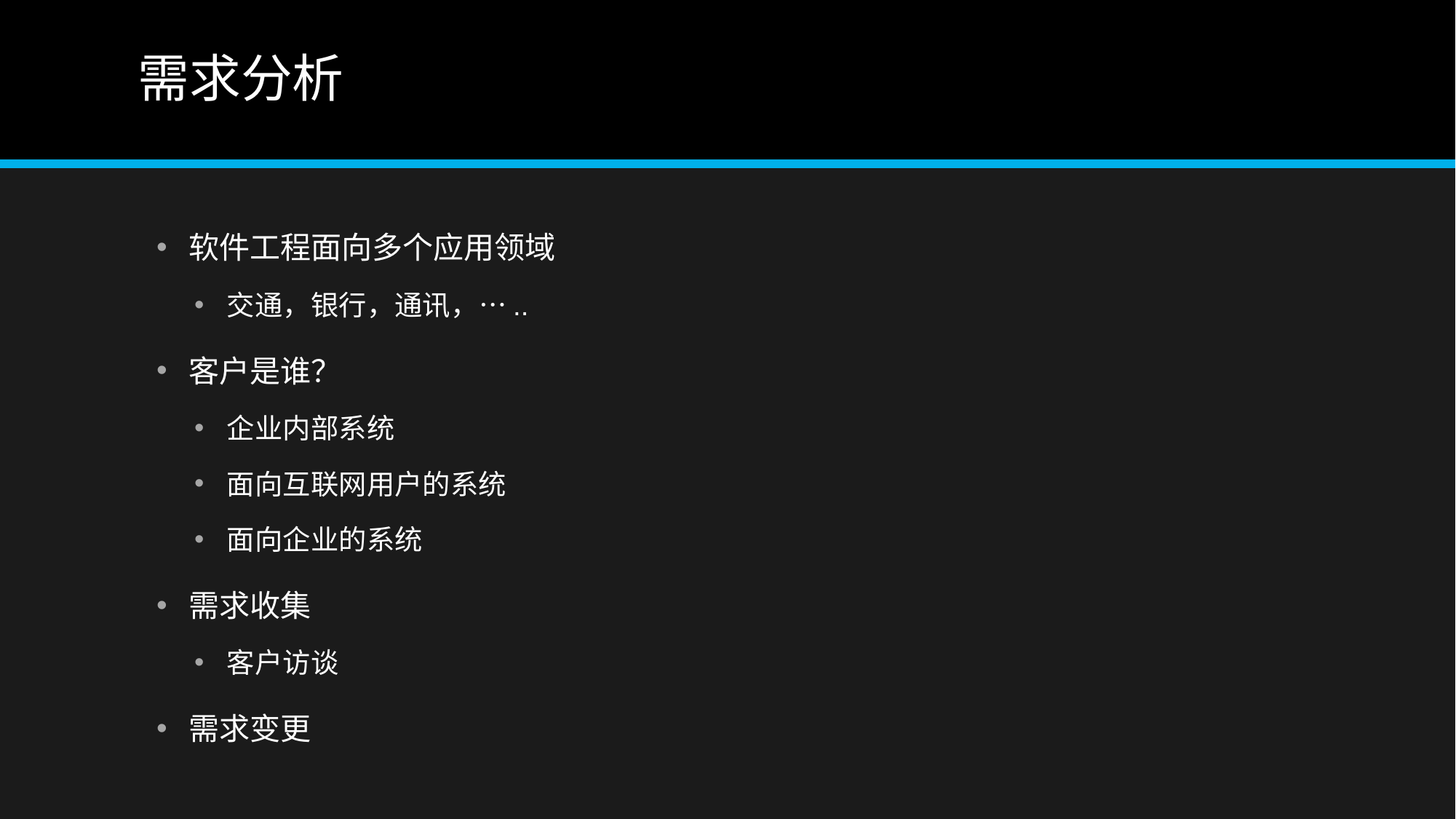

# 需求分析

软件工程面向多个应用领域
交通，银行，通讯，…..
客户是谁？
企业内部系统
面向互联网用户的系统
面向企业的系统
需求收集
客户访谈
需求变更